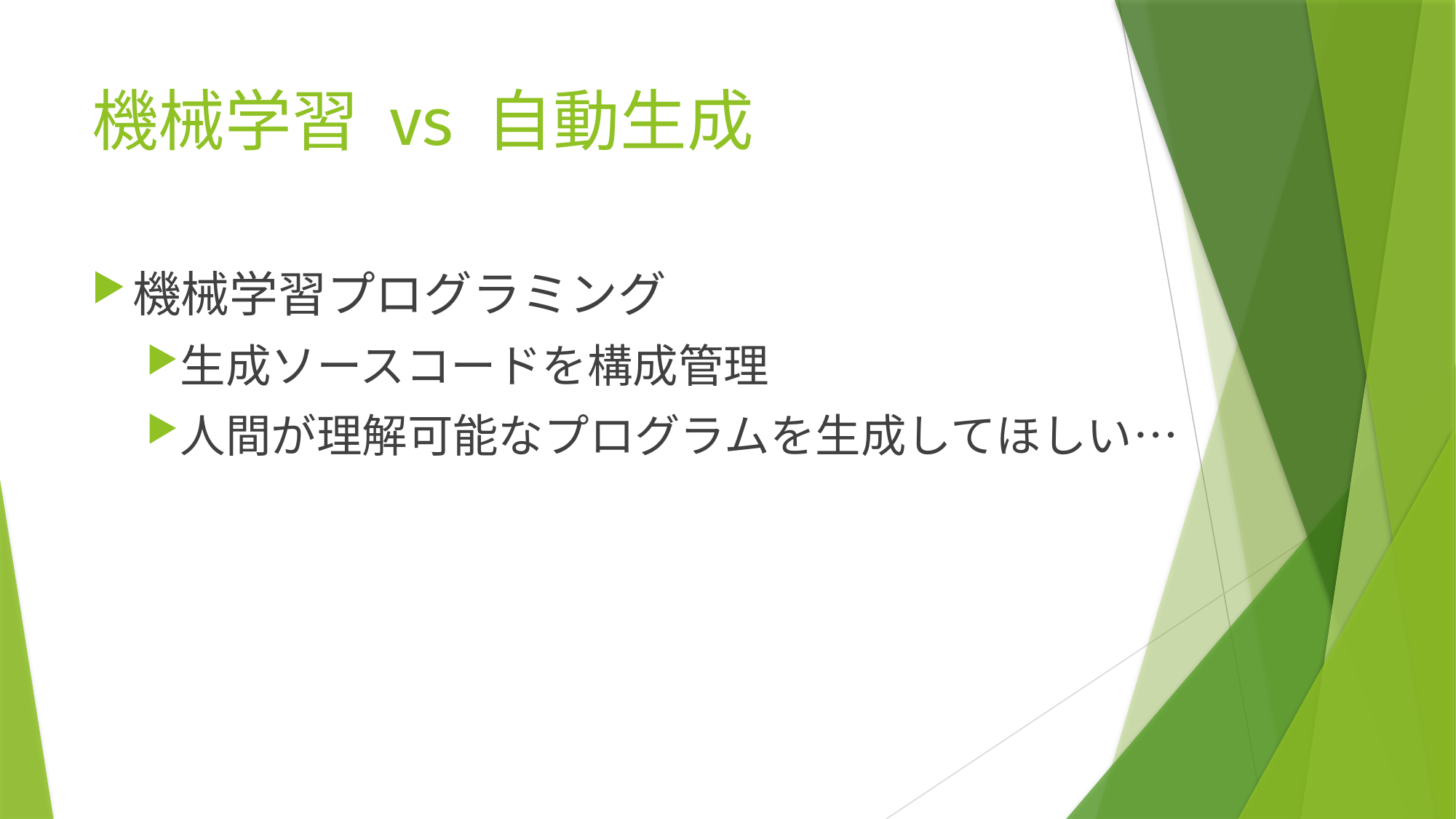

# 機械学習 vs 自動生成
機械学習プログラミング
生成ソースコードを構成管理
人間が理解可能なプログラムを生成してほしい…